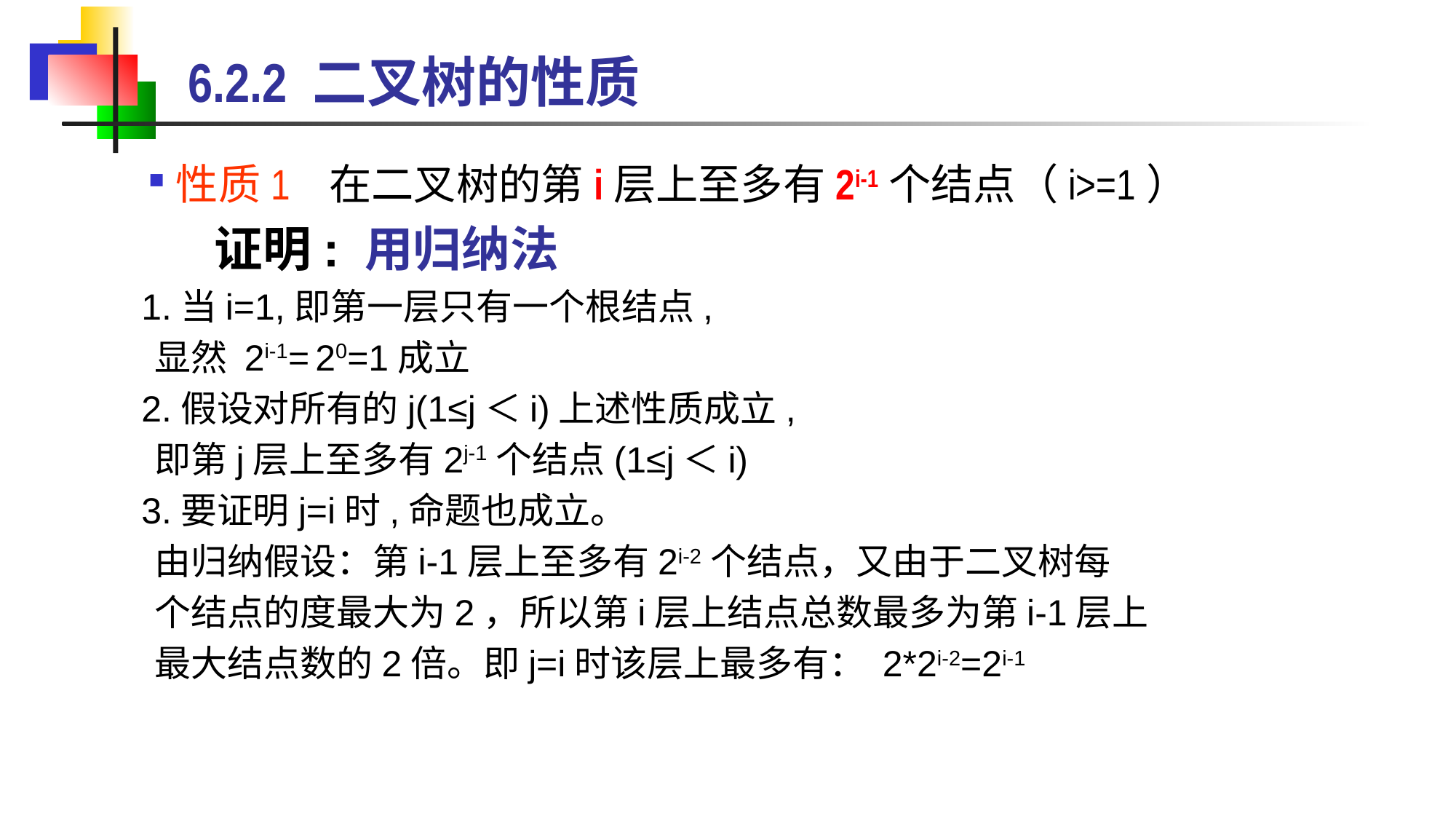

# 6.2.2 二叉树的性质
性质1   在二叉树的第i层上至多有2i-1个结点（i>=1）
       证明: 用归纳法
          1.当i=1,即第一层只有一个根结点,
             显然 2i-1= 20=1成立
          2.假设对所有的j(1≤j＜i)上述性质成立,
             即第j层上至多有2j-1个结点(1≤j＜i)
          3.要证明j=i时,命题也成立。
             由归纳假设：第i-1层上至多有2i-2个结点，又由于二叉树每
             个结点的度最大为2，所以第i层上结点总数最多为第i-1层上
             最大结点数的2倍。即j=i时该层上最多有： 2*2i-2=2i-1